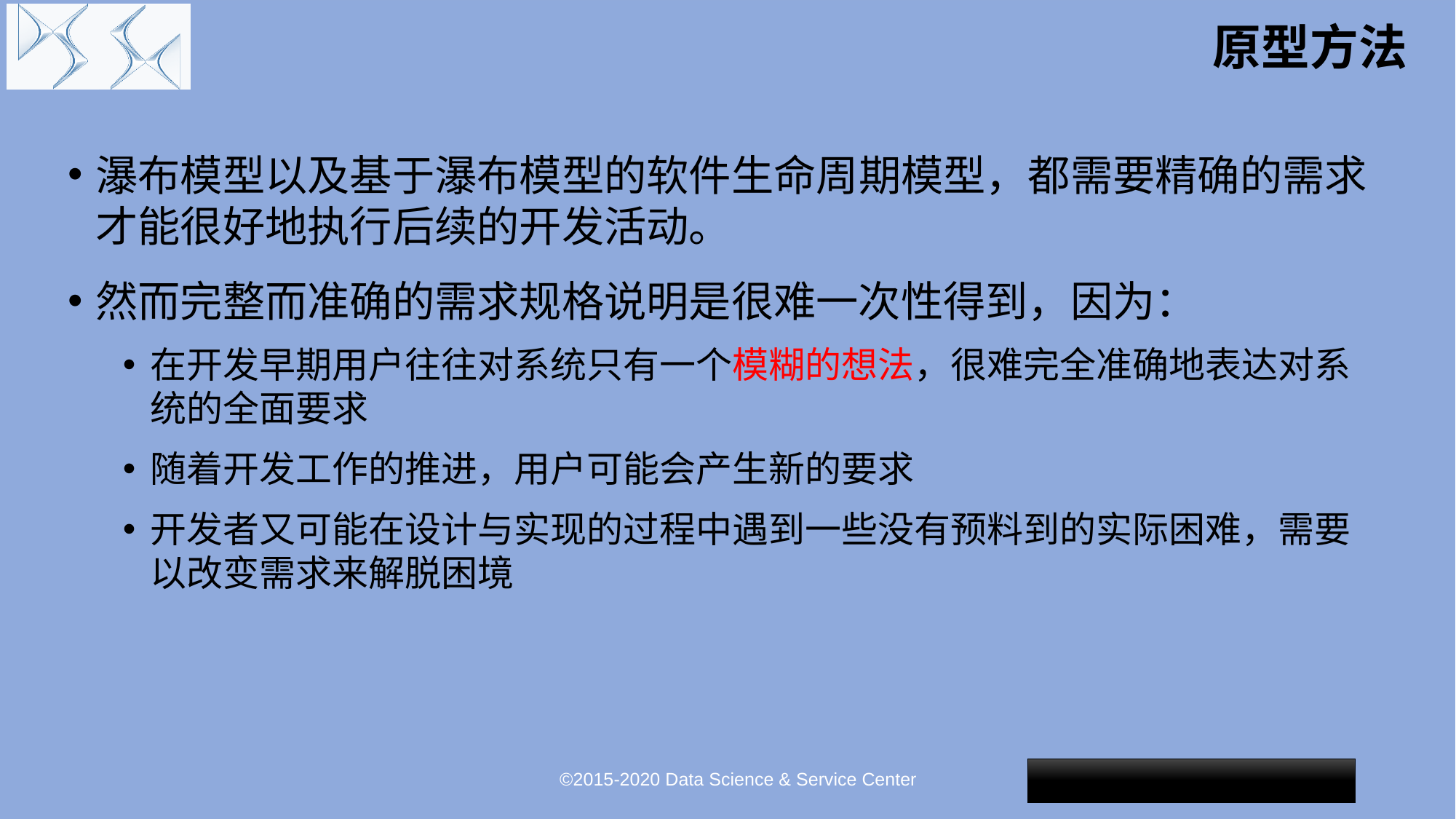

# 原型方法
瀑布模型以及基于瀑布模型的软件生命周期模型，都需要精确的需求才能很好地执行后续的开发活动。
然而完整而准确的需求规格说明是很难一次性得到，因为：
在开发早期用户往往对系统只有一个模糊的想法，很难完全准确地表达对系统的全面要求
随着开发工作的推进，用户可能会产生新的要求
开发者又可能在设计与实现的过程中遇到一些没有预料到的实际困难，需要以改变需求来解脱困境

©2015-2020 Data Science & Service Center
28